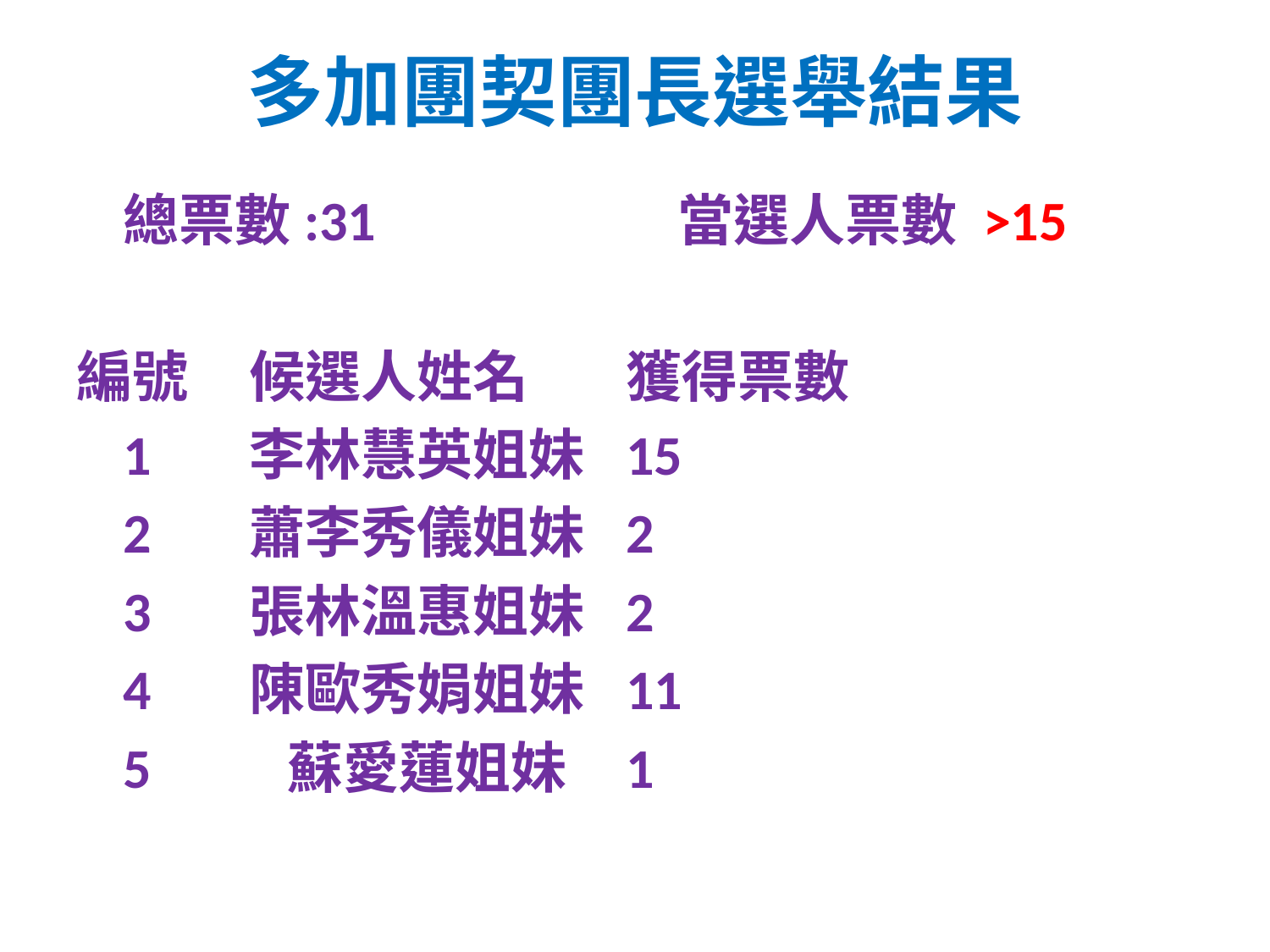

# 多加團契團長選舉結果
	總票數:31	   	   當選人票數 >15

編號		候選人姓名		獲得票數
	1		李林慧英姐妹			15
	2		蕭李秀儀姐妹			2
	3		張林溫惠姐妹			2
	4		陳歐秀娟姐妹			11
	5		  蘇愛蓮姐妹			1